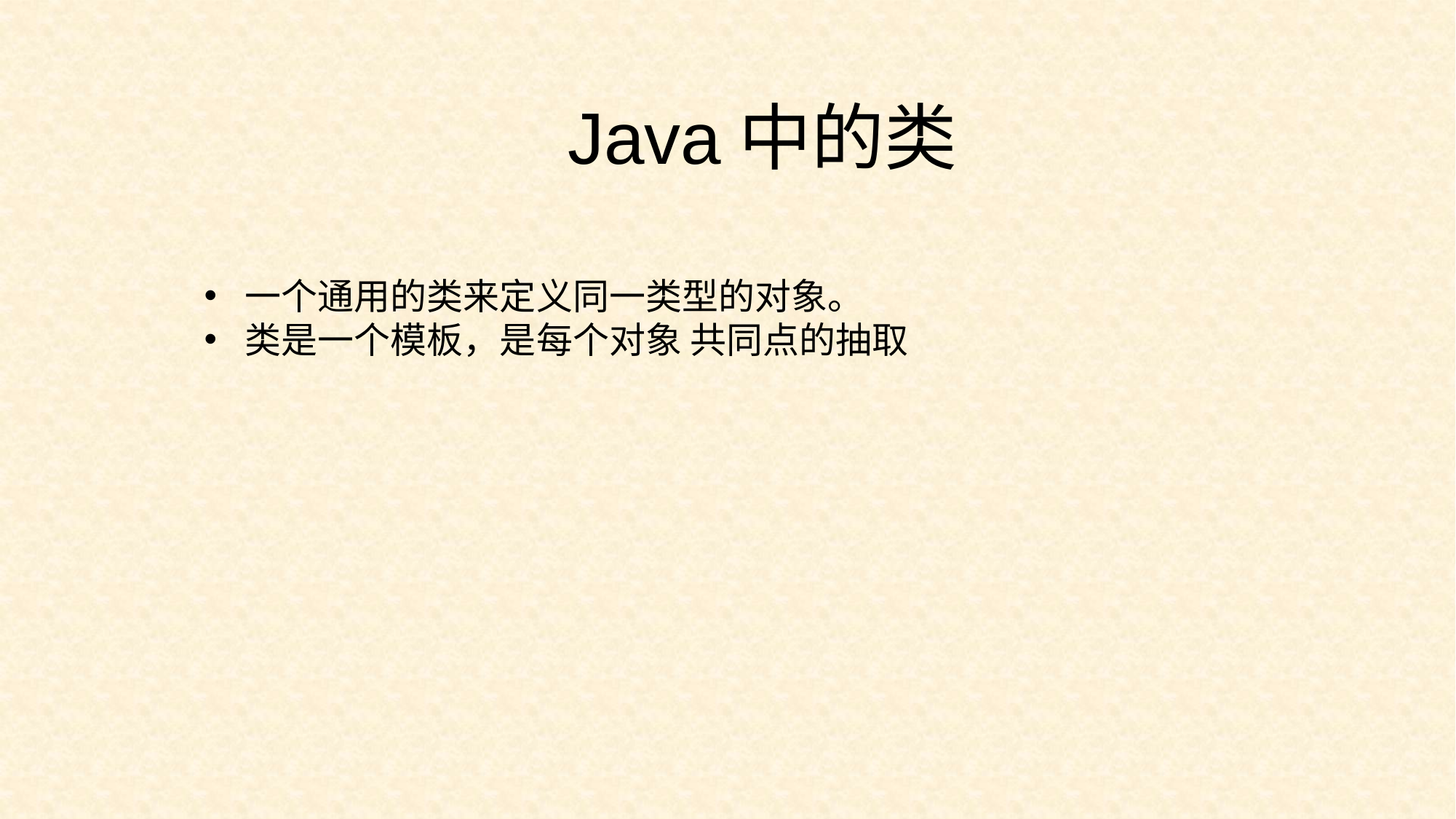

Java中的类
一个通用的类来定义同一类型的对象。
类是一个模板，是每个对象 共同点的抽取